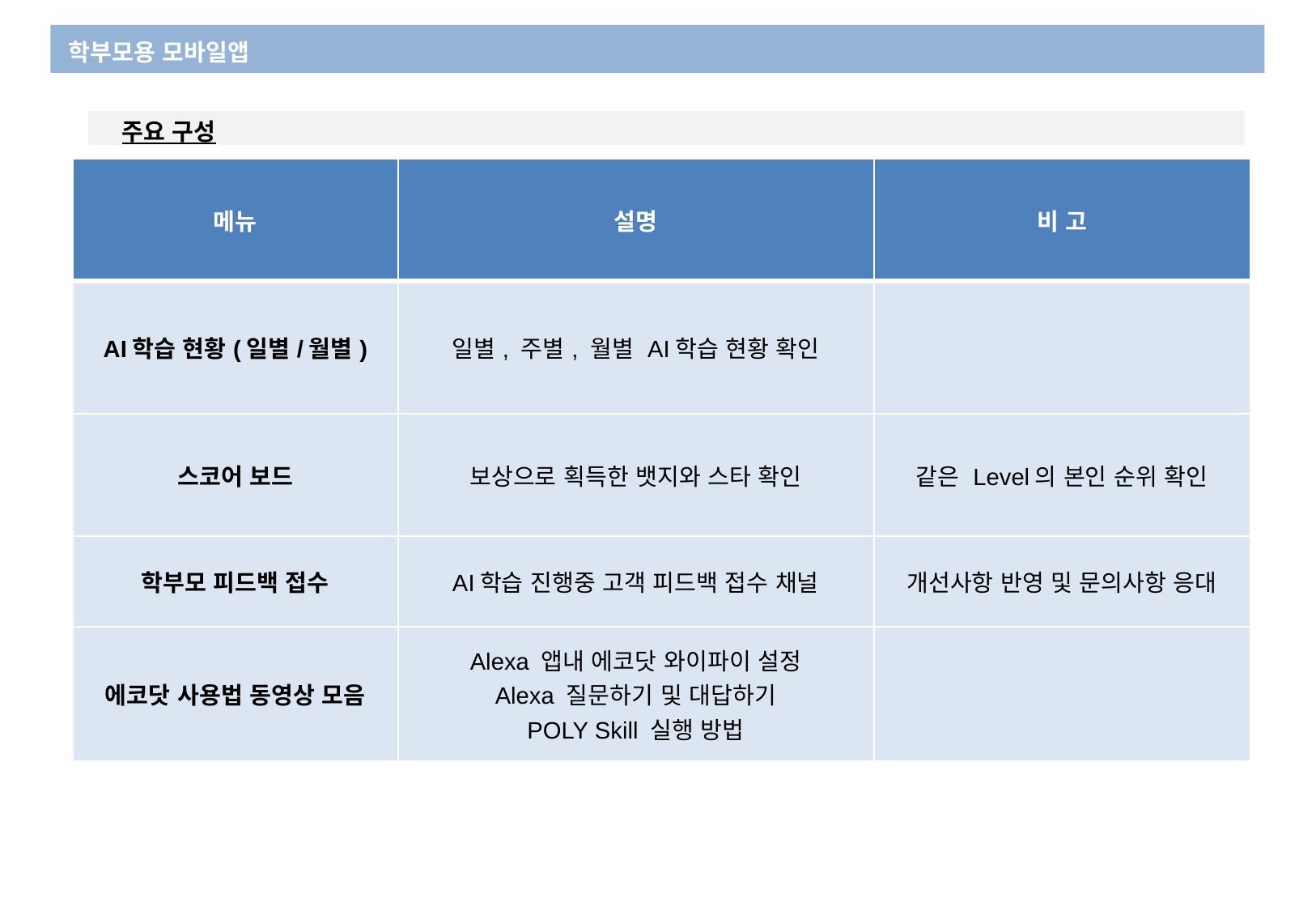

학부모용 모바일앱
주요 구성

| 메뉴 | 설명 | 비 고 |
| --- | --- | --- |
| AI학습 현황(일별/월별) | 일별, 주별, 월별 AI학습 현황 확인 |  |
| 스코어 보드 | 보상으로 획득한 뱃지와 스타 확인 | 같은 Level의 본인 순위 확인 |
| 학부모 피드백 접수 | AI학습 진행중 고객 피드백 접수 채널 | 개선사항 반영 및 문의사항 응대 |
| 에코닷 사용법 동영상 모음 | Alexa 앱내 에코닷 와이파이 설정 Alexa 질문하기 및 대답하기 POLY Skill 실행 방법 |  |